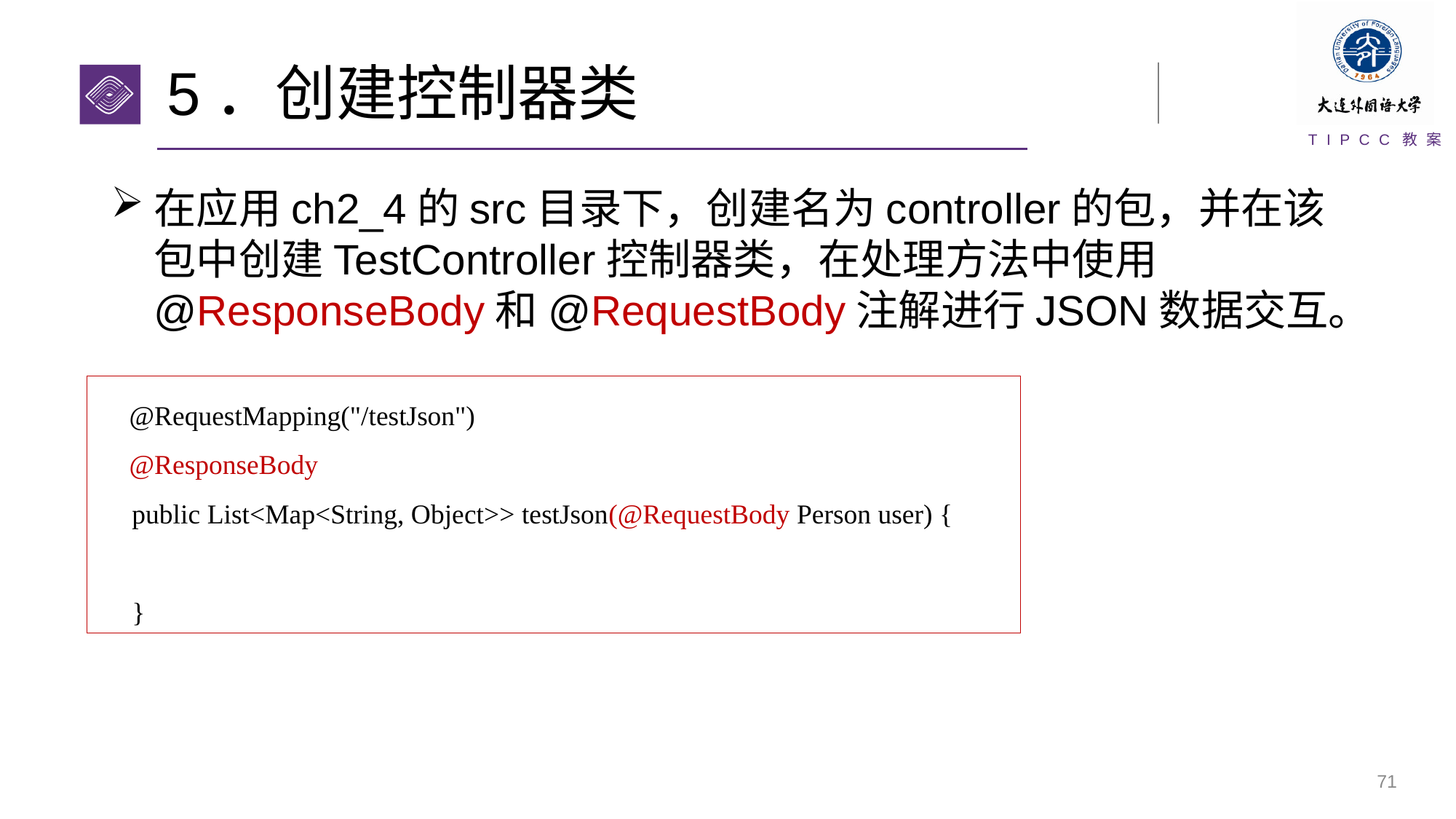

# 5．创建控制器类
在应用ch2_4的src目录下，创建名为controller的包，并在该包中创建TestController控制器类，在处理方法中使用@ResponseBody和@RequestBody注解进行JSON数据交互。
@RequestMapping("/testJson")
@ResponseBody
     public List<Map<String, Object>> testJson(@RequestBody Person user) {

     }
71